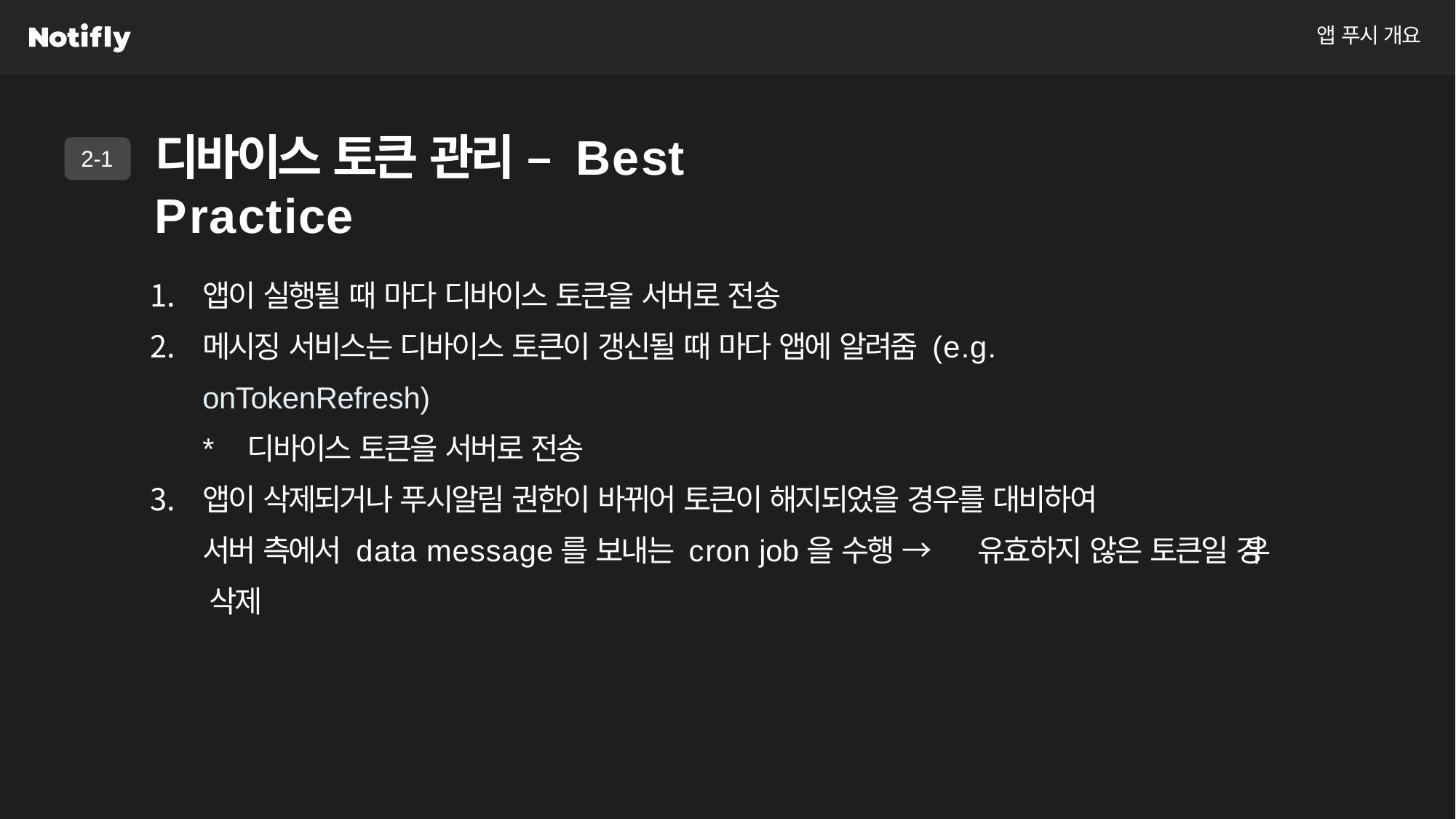

앱 푸시 개요
# 디바이스 토큰 관리 ‒ Best Practice

2-1
앱이 실행될 때 마다 디바이스 토큰을 서버로 전송
메시징 서비스는 디바이스 토큰이 갱신될 때 마다 앱에 알려줌 (e.g.
onTokenRefresh)
* 디바이스 토큰을 서버로 전송
앱이 삭제되거나 푸시알림 권한이 바뀌어 토큰이 해지되었을 경우를 대비하여
서버 측에서 data message를 보내는 cron job을 수행 → 유효하지 않은 토큰일 경우  삭제